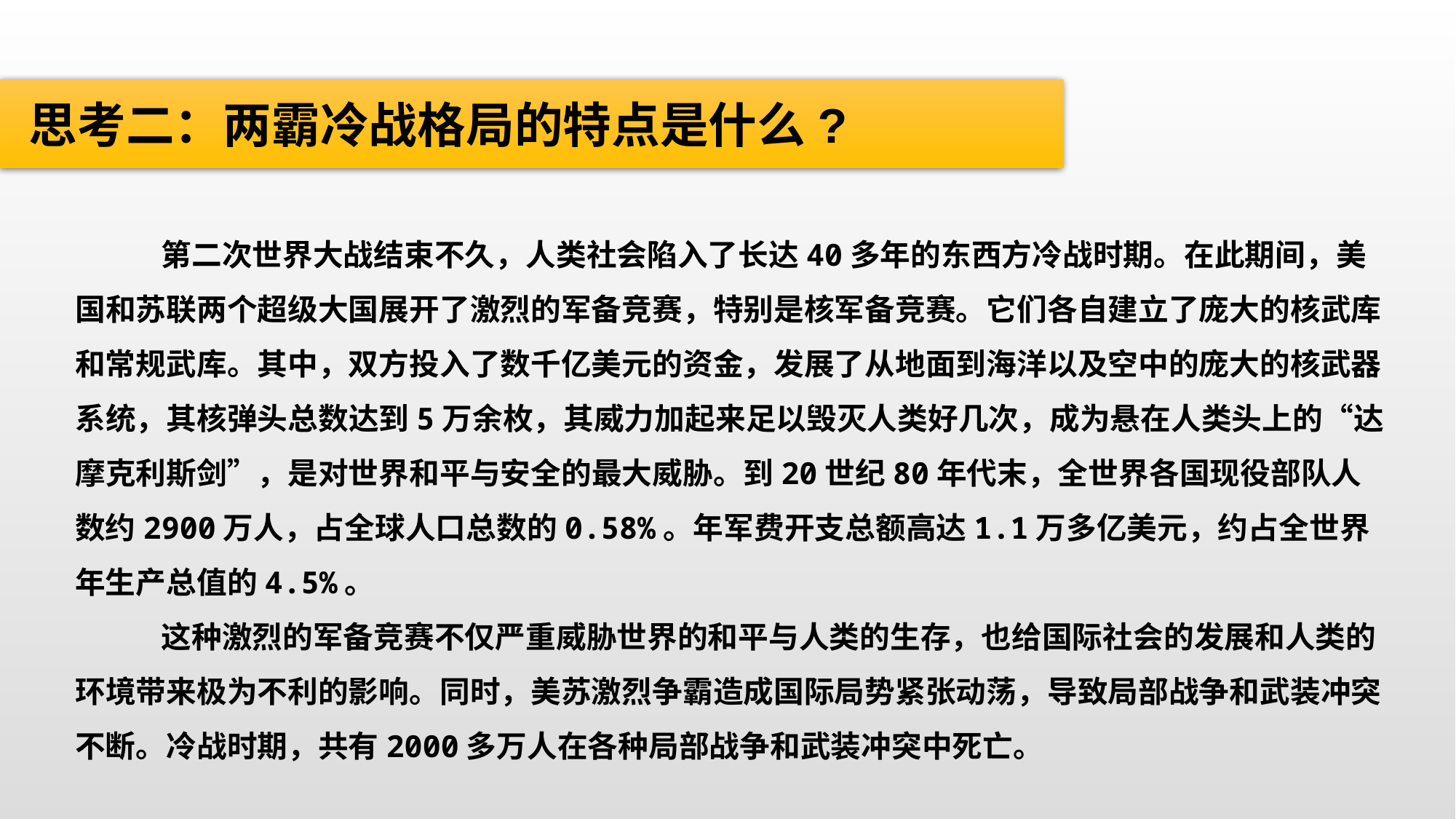

思考二：两霸冷战格局的特点是什么?
第二次世界大战结束不久，人类社会陷入了长达40多年的东西方冷战时期。在此期间，美国和苏联两个超级大国展开了激烈的军备竞赛，特别是核军备竞赛。它们各自建立了庞大的核武库和常规武库。其中，双方投入了数千亿美元的资金，发展了从地面到海洋以及空中的庞大的核武器系统，其核弹头总数达到5万余枚，其威力加起来足以毁灭人类好几次，成为悬在人类头上的“达摩克利斯剑”，是对世界和平与安全的最大威胁。到20世纪80年代末，全世界各国现役部队人数约2900万人，占全球人口总数的0.58%。年军费开支总额高达1.1万多亿美元，约占全世界年生产总值的4.5%。
这种激烈的军备竞赛不仅严重威胁世界的和平与人类的生存，也给国际社会的发展和人类的环境带来极为不利的影响。同时，美苏激烈争霸造成国际局势紧张动荡，导致局部战争和武装冲突不断。冷战时期，共有2000多万人在各种局部战争和武装冲突中死亡。